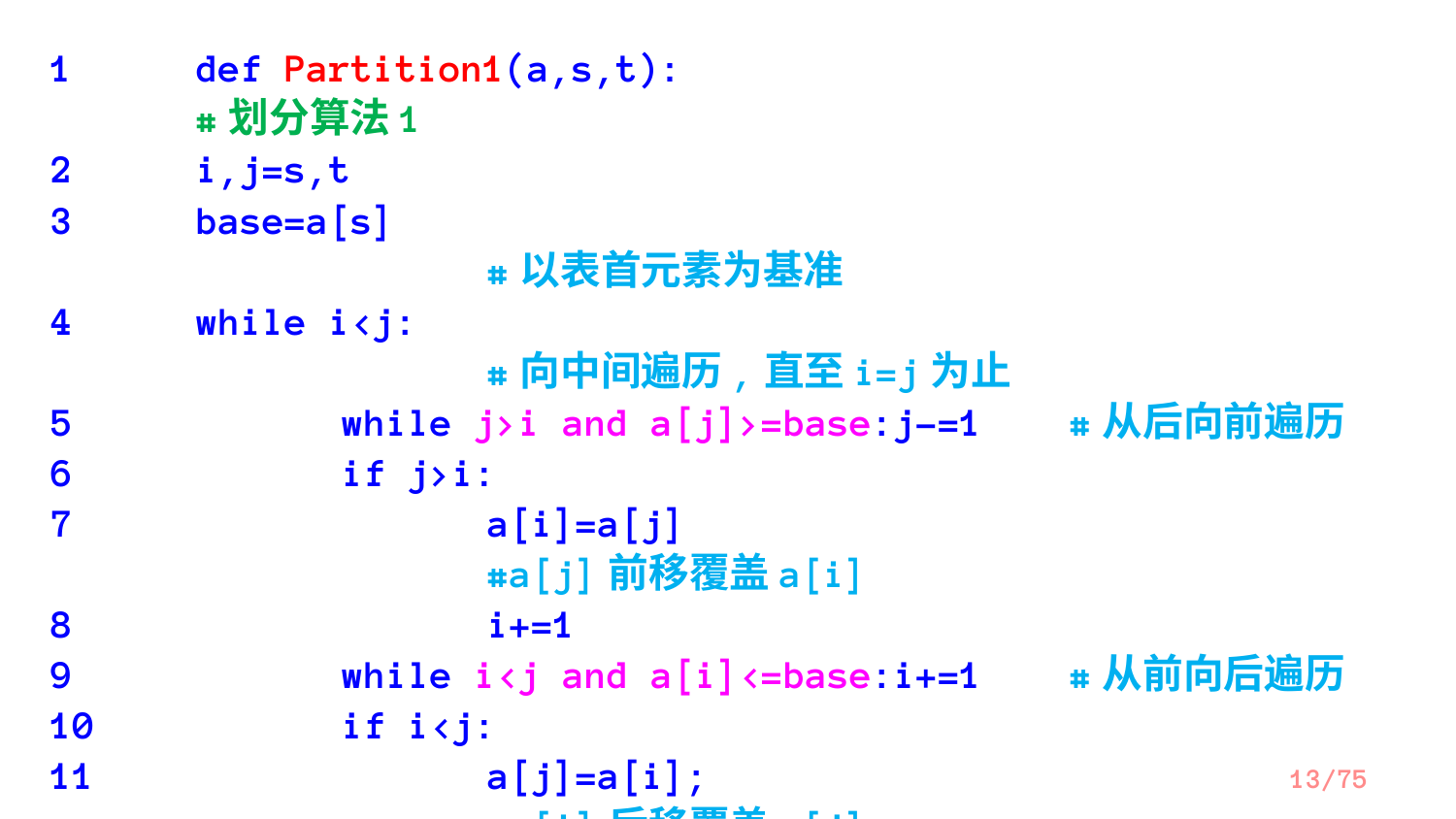

1	def Partition1(a,s,t): 						#划分算法1
2  	i,j=s,t
3  	base=a[s]										#以表首元素为基准
4  	while i<j:										#向中间遍历,直至i=j为止
5    		while j>i and a[j]>=base:j-=1	#从后向前遍历
6   		if j>i:
7      		a[i]=a[j]								#a[j]前移覆盖a[i]
8      		i+=1
9  		while i<j and a[i]<=base:i+=1	#从前向后遍历
10  		if i<j:
11     		a[j]=a[i];								#a[i]后移覆盖a[j]
12     		j-=1
13  	a[i]=base										#基准归位
14 	return i										#返回基准归位的位置
13/75